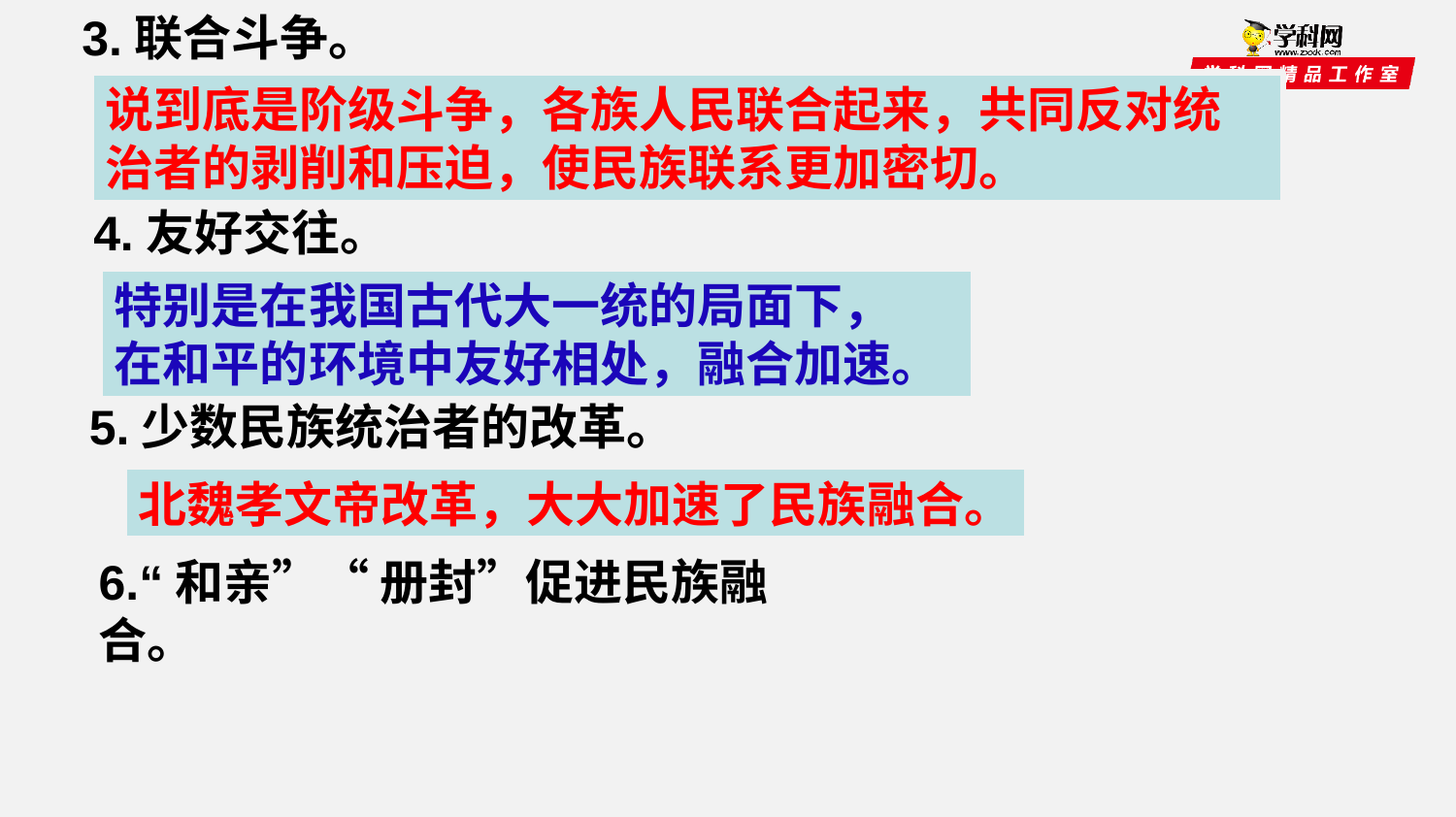

3.联合斗争。
说到底是阶级斗争，各族人民联合起来，共同反对统治者的剥削和压迫，使民族联系更加密切。
4.友好交往。
特别是在我国古代大一统的局面下，
在和平的环境中友好相处，融合加速。
5.少数民族统治者的改革。
北魏孝文帝改革，大大加速了民族融合。
6.“和亲”“ 册封”促进民族融合。